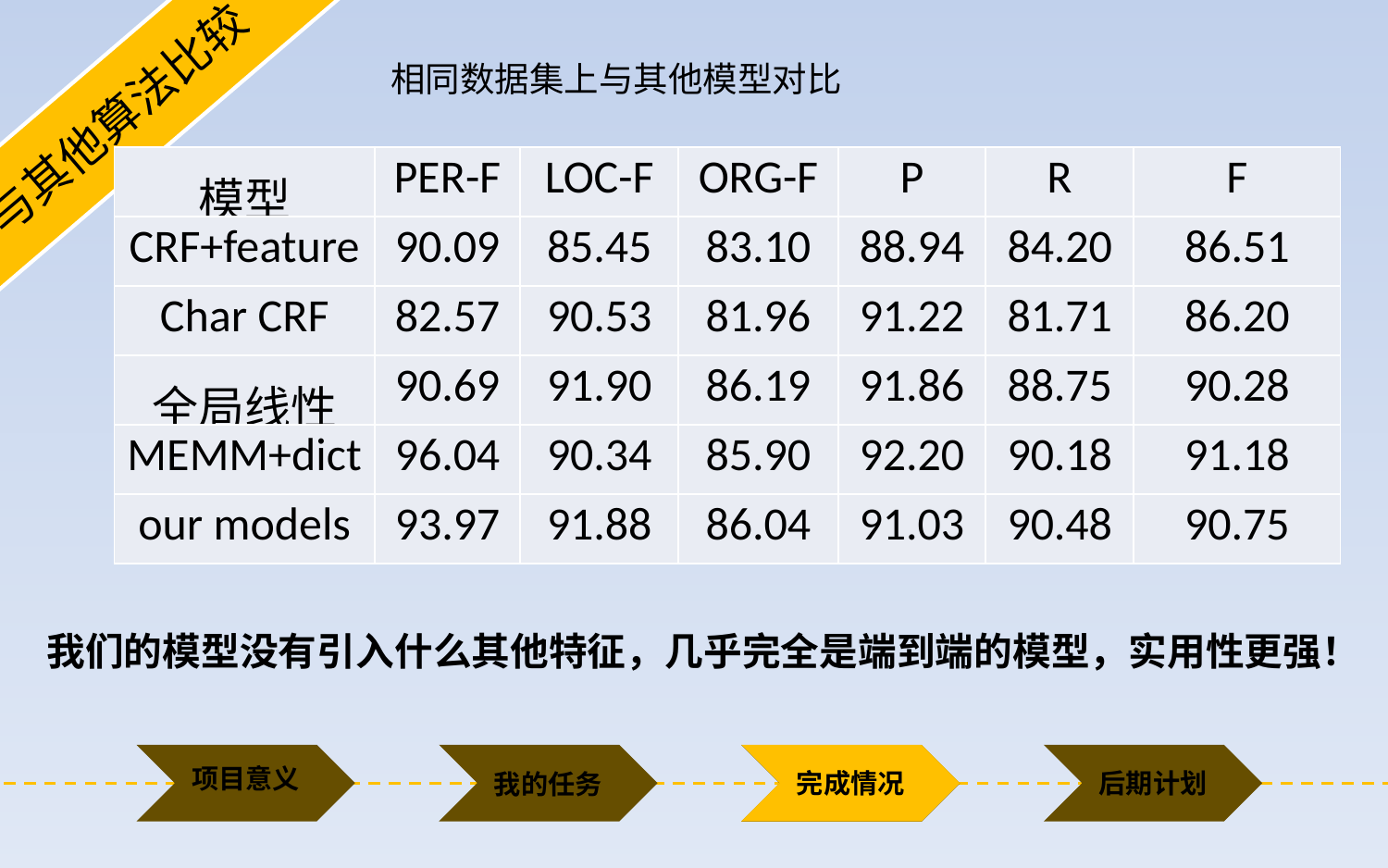

相同数据集上与其他模型对比
与其他算法比较
| 模型 | PER-F | LOC-F | ORG-F | P | R | F |
| --- | --- | --- | --- | --- | --- | --- |
| CRF+feature | 90.09 | 85.45 | 83.10 | 88.94 | 84.20 | 86.51 |
| Char CRF | 82.57 | 90.53 | 81.96 | 91.22 | 81.71 | 86.20 |
| 全局线性 | 90.69 | 91.90 | 86.19 | 91.86 | 88.75 | 90.28 |
| MEMM+dict | 96.04 | 90.34 | 85.90 | 92.20 | 90.18 | 91.18 |
| our models | 93.97 | 91.88 | 86.04 | 91.03 | 90.48 | 90.75 |
我们的模型没有引入什么其他特征，几乎完全是端到端的模型，实用性更强！
完成情况

项目意义
后期计划
我的任务